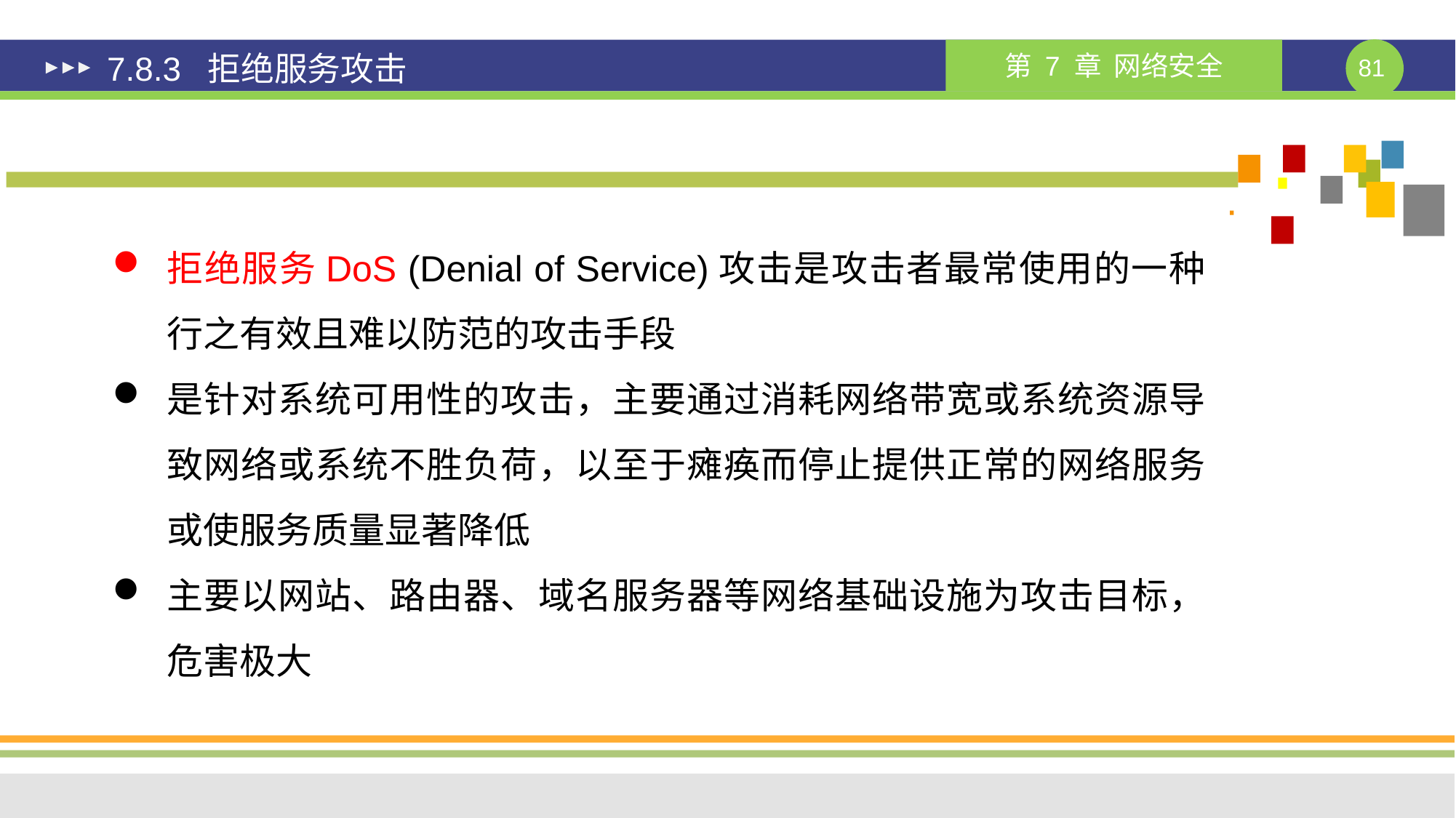

# 7.8.3  拒绝服务攻击

拒绝服务DoS (Denial of Service)攻击是攻击者最常使用的一种行之有效且难以防范的攻击手段
是针对系统可用性的攻击，主要通过消耗网络带宽或系统资源导致网络或系统不胜负荷，以至于瘫痪而停止提供正常的网络服务或使服务质量显著降低
主要以网站、路由器、域名服务器等网络基础设施为攻击目标，危害极大

课件制作人：谢钧  谢希仁